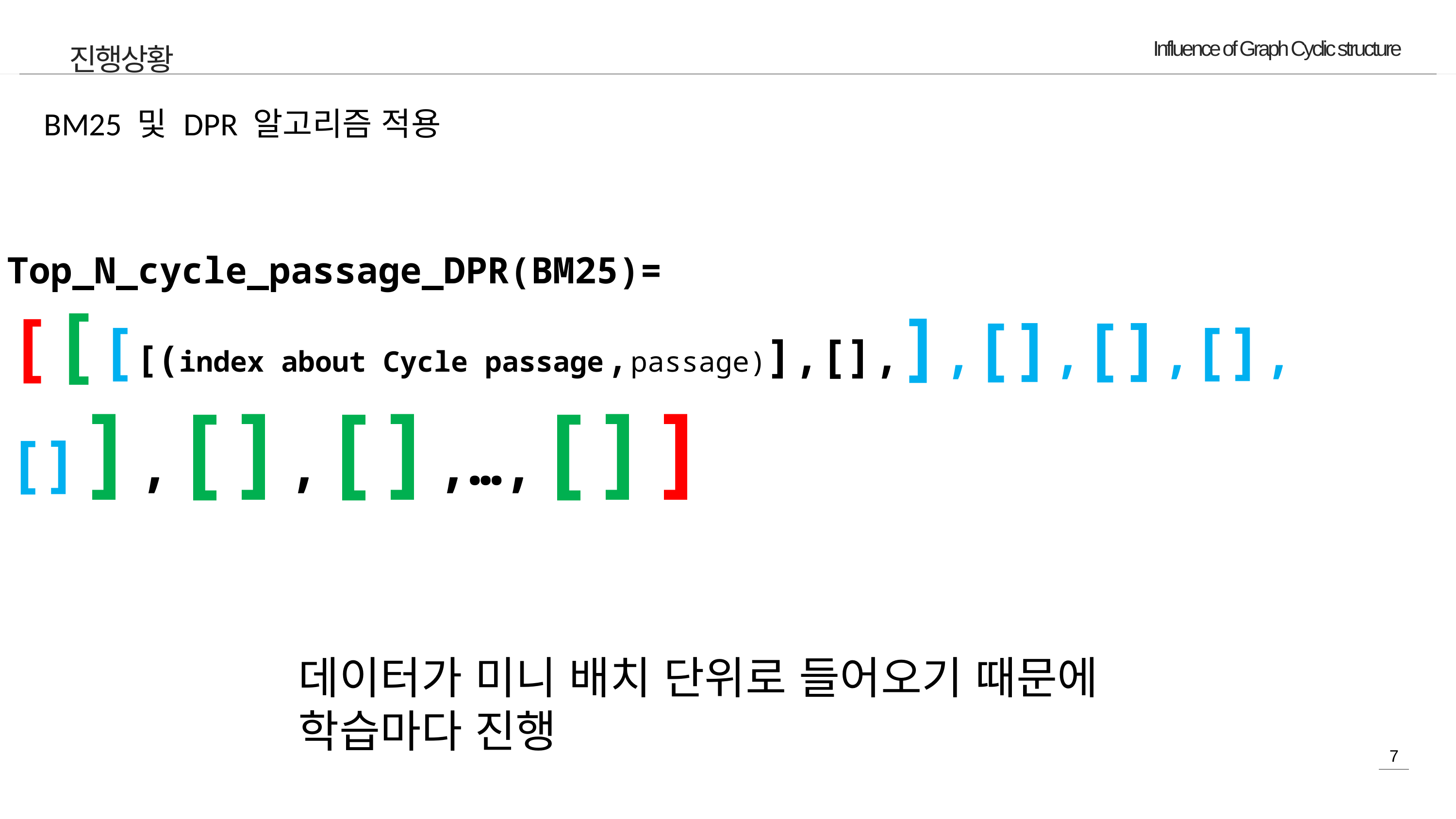

진행상황
BM25 및 DPR 알고리즘 적용
Top_N_cycle_passage_DPR(BM25)=
[[[[(index about Cycle passage,passage)],[],],[],[],[],[]],[],[],…,[]]
데이터가 미니 배치 단위로 들어오기 때문에
학습마다 진행